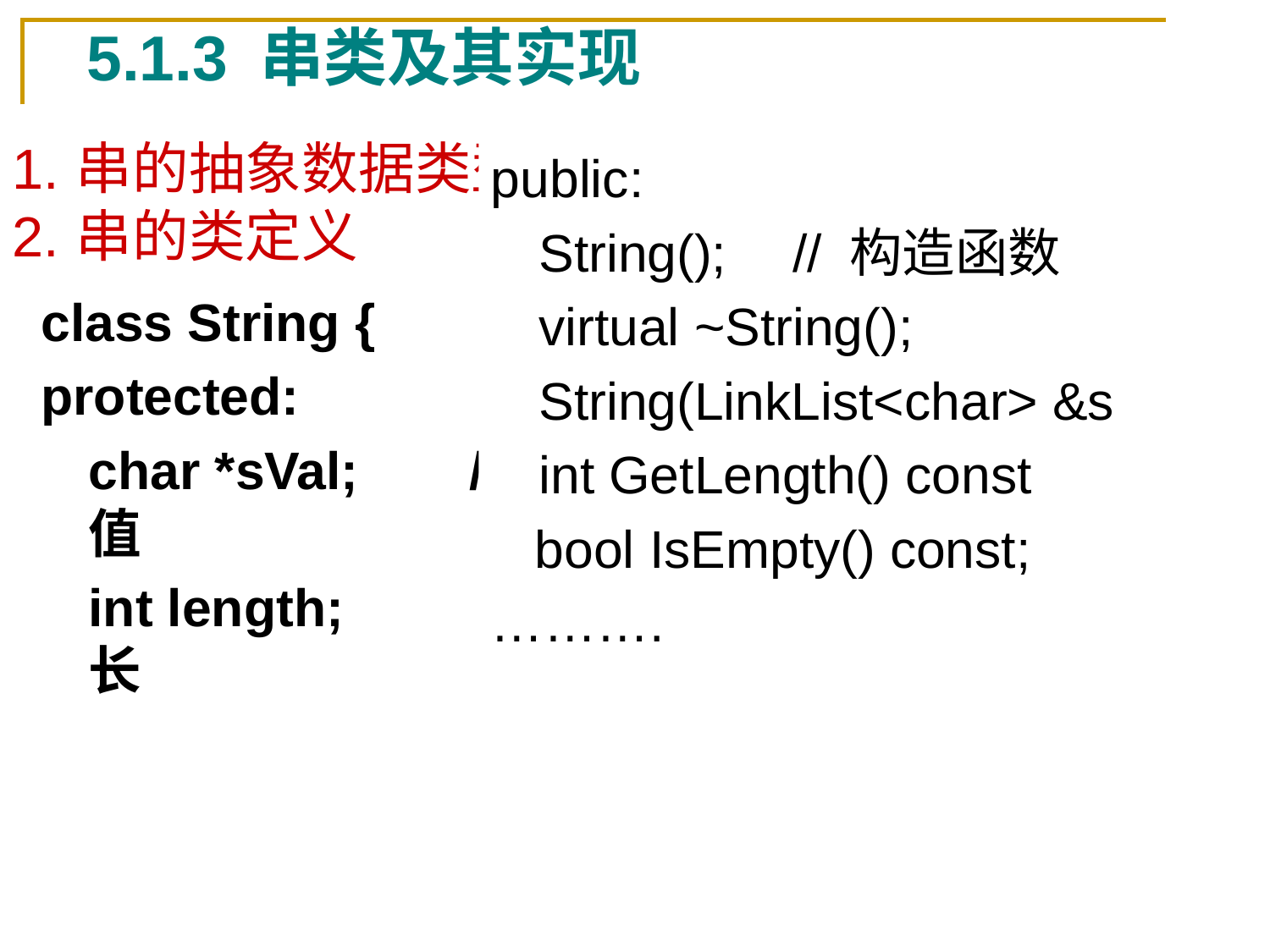

# 5.1.3 串类及其实现
串的抽象数据类型的描述
串的类定义
public:
	String();	// 构造函数
	virtual ~String();
	String(LinkList<char> &s
	int GetLength() const
   bool IsEmpty() const;
……….

class String {
protected:
	char *sVal;	// 串值
	int length;	 // 串长